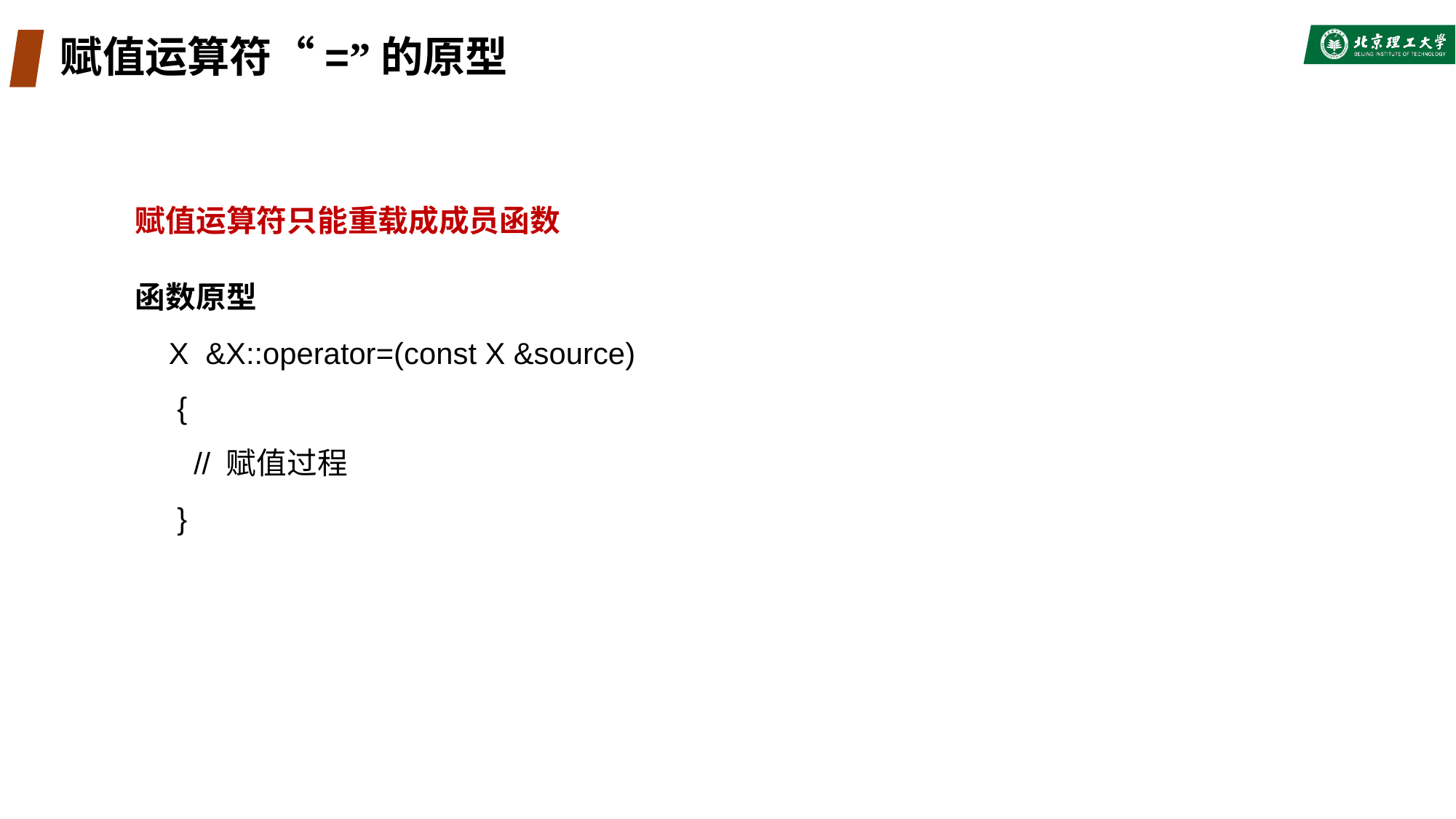

# 赋值运算符“=”的原型
赋值运算符只能重载成成员函数
函数原型
    X  &X::operator=(const X &source)
     {
       // 赋值过程
     }